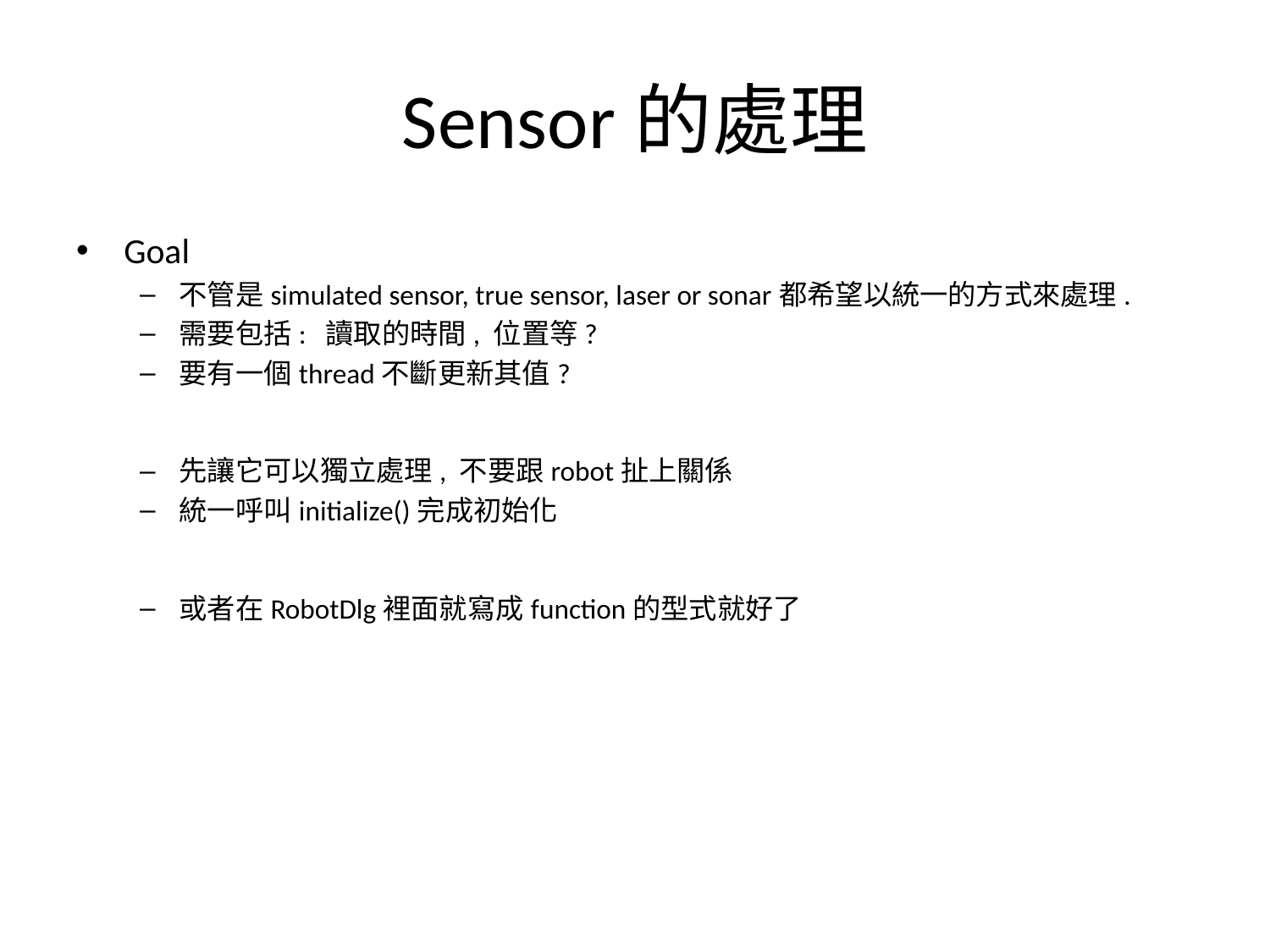

# Sensor的處理
Goal
不管是simulated sensor, true sensor, laser or sonar都希望以統一的方式來處理.
需要包括:  讀取的時間, 位置等?
要有一個thread不斷更新其值?

先讓它可以獨立處理, 不要跟robot扯上關係
統一呼叫initialize()完成初始化

或者在RobotDlg裡面就寫成function的型式就好了